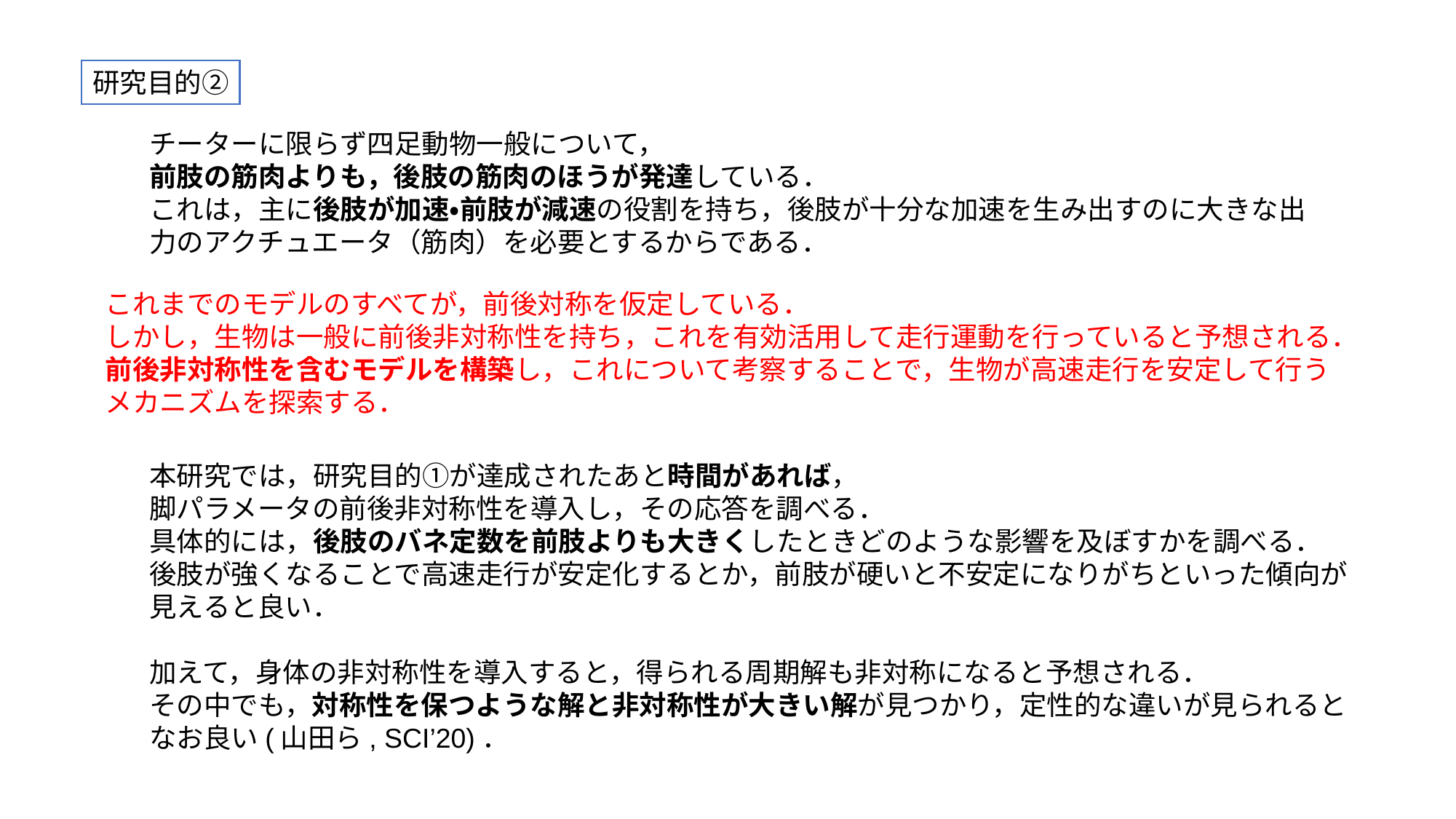

研究目的②
チーターに限らず四足動物一般について，
前肢の筋肉よりも，後肢の筋肉のほうが発達している．
これは，主に後肢が加速・前肢が減速の役割を持ち，後肢が十分な加速を生み出すのに大きな出力のアクチュエータ（筋肉）を必要とするからである．
これまでのモデルのすべてが，前後対称を仮定している．
しかし，生物は一般に前後非対称性を持ち，これを有効活用して走行運動を行っていると予想される．
前後非対称性を含むモデルを構築し，これについて考察することで，生物が高速走行を安定して行うメカニズムを探索する．
本研究では，研究目的①が達成されたあと時間があれば，
脚パラメータの前後非対称性を導入し，その応答を調べる．
具体的には，後肢のバネ定数を前肢よりも大きくしたときどのような影響を及ぼすかを調べる．
後肢が強くなることで高速走行が安定化するとか，前肢が硬いと不安定になりがちといった傾向が見えると良い．
加えて，身体の非対称性を導入すると，得られる周期解も非対称になると予想される．
その中でも，対称性を保つような解と非対称性が大きい解が見つかり，定性的な違いが見られるとなお良い(山田ら, SCI’20)．